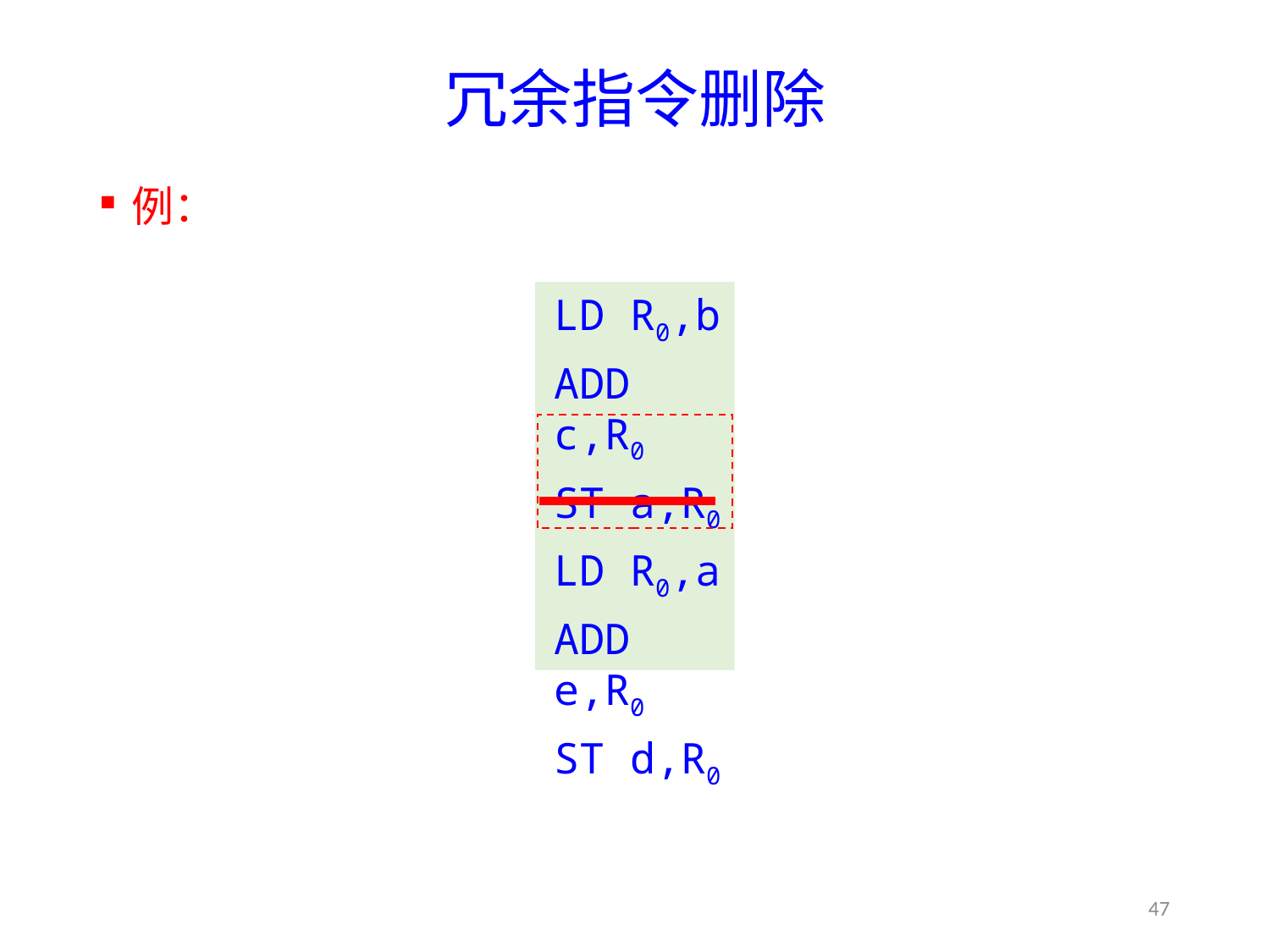

# 冗余指令删除
例：
LD R0,b
ADD c,R0
ST a,R0
LD R0,a
ADD e,R0
ST d,R0

47